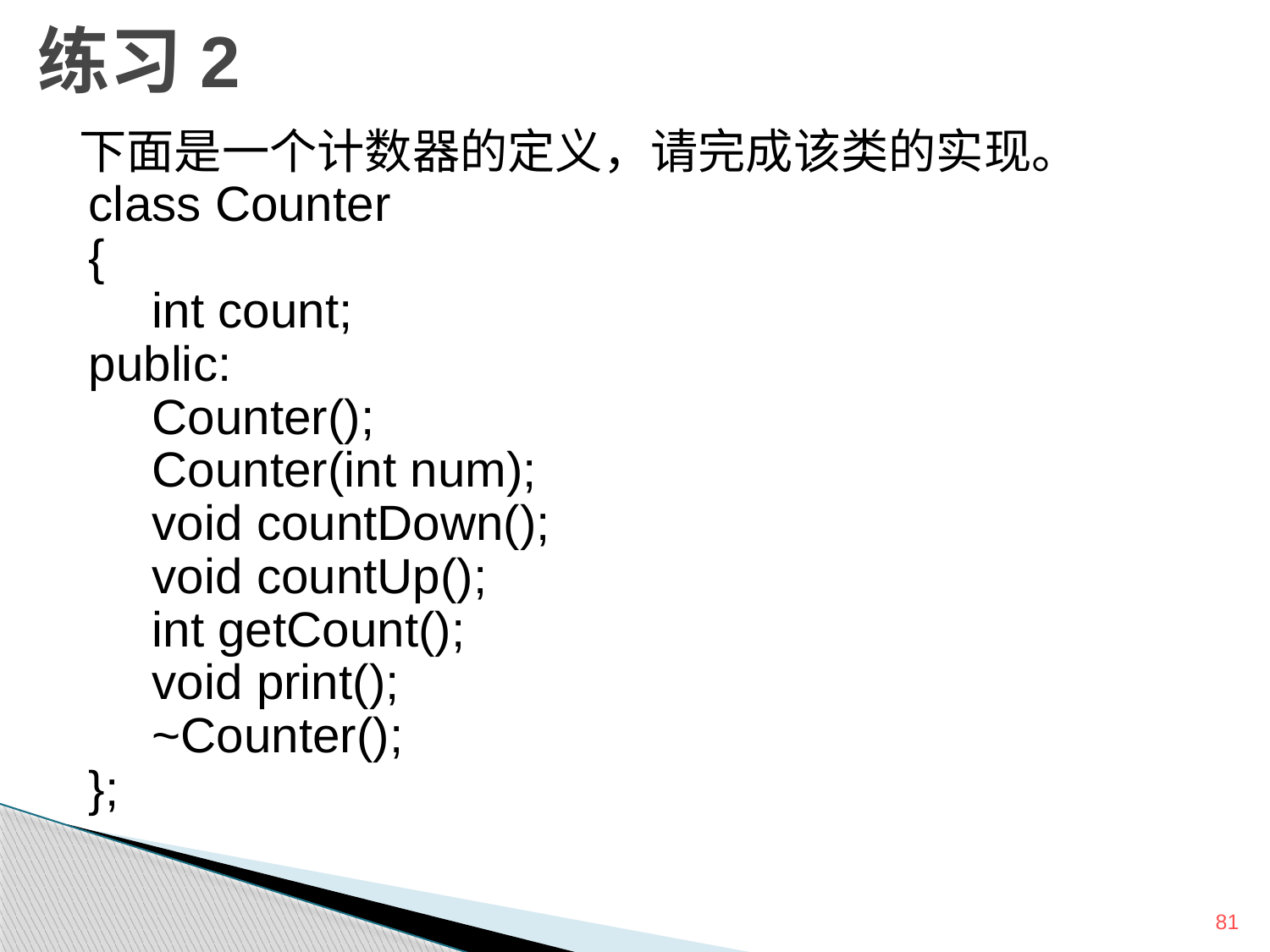

# 练习2
    下面是一个计数器的定义，请完成该类的实现。
class Counter
{
	int count;
public:
	Counter();
	Counter(int num);
	void countDown();
	void countUp();
	int getCount();
	void print();
	~Counter();
};
81